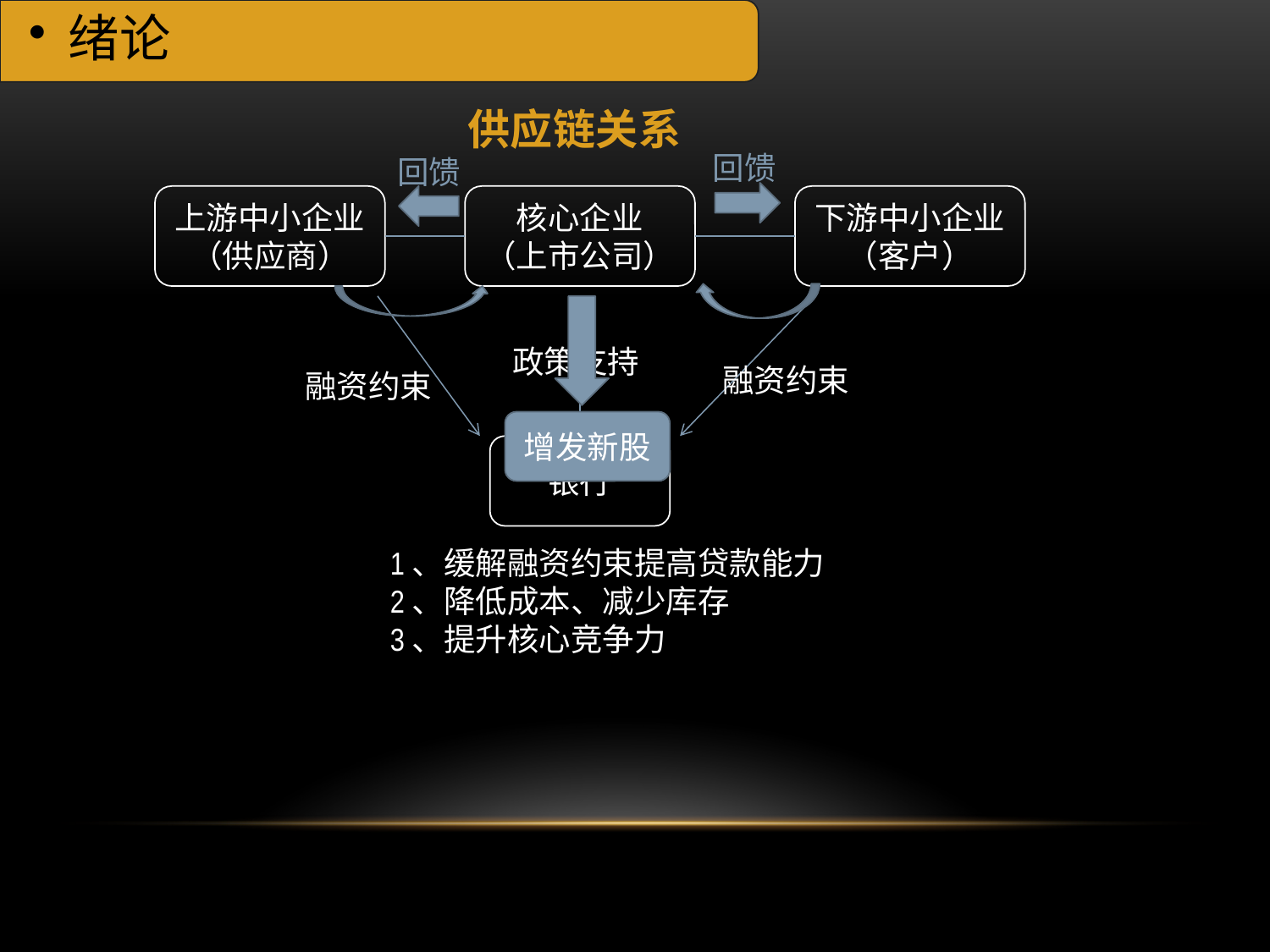

绪论
供应链关系
回馈
回馈

上游中小企业
（供应商）

核心企业
（上市公司）
下游中小企业
（客户）

政策支持
融资约束
融资约束
增发新股
银行
1、缓解融资约束提高贷款能力
2、降低成本、减少库存
3、提升核心竞争力